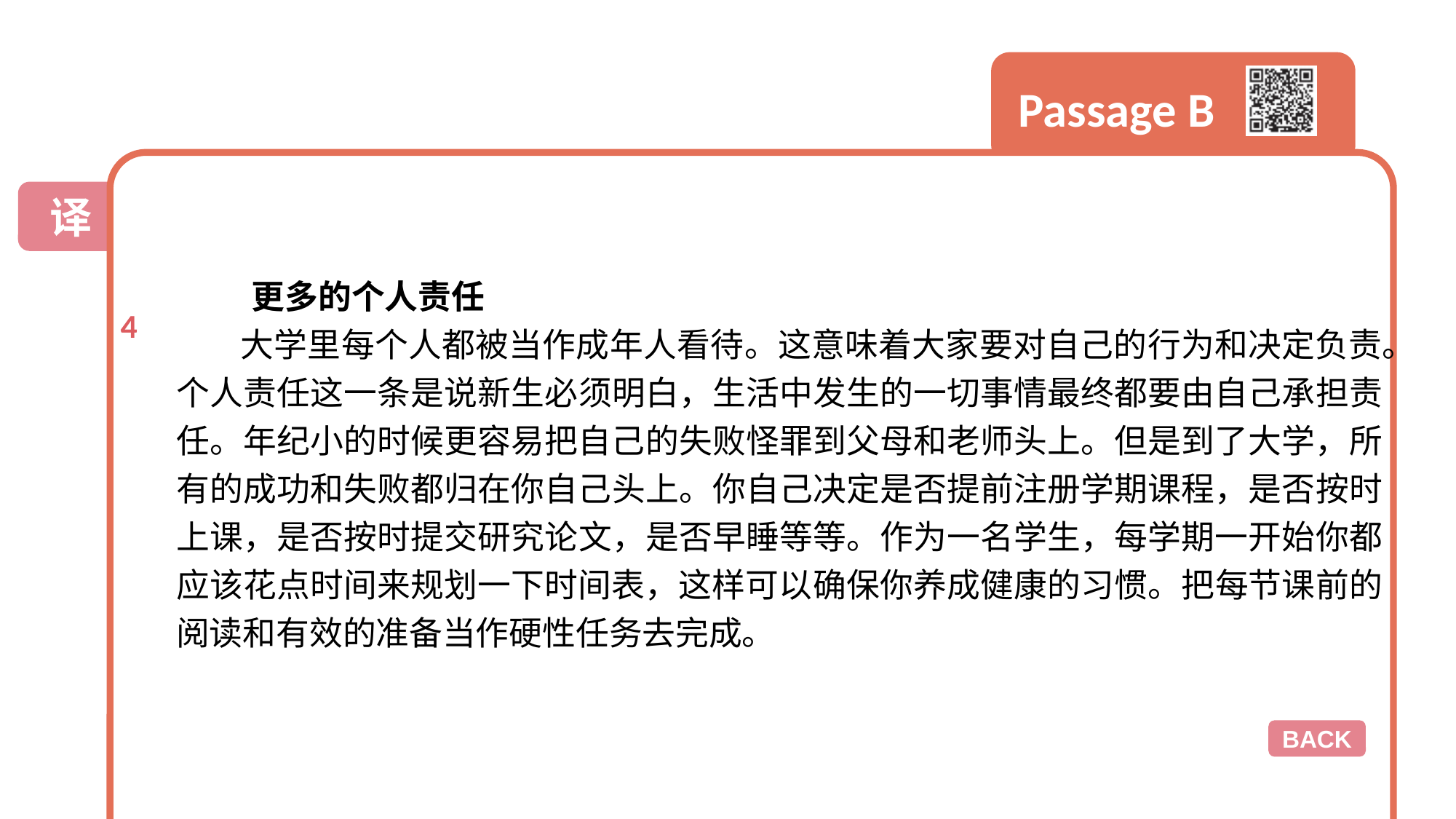

更多的个人责任
大学里每个人都被当作成年人看待。这意味着大家要对自己的行为和决定负责。个人责任这一条是说新生必须明白，生活中发生的一切事情最终都要由自己承担责任。年纪小的时候更容易把自己的失败怪罪到父母和老师头上。但是到了大学，所有的成功和失败都归在你自己头上。你自己决定是否提前注册学期课程，是否按时上课，是否按时提交研究论文，是否早睡等等。作为一名学生，每学期一开始你都应该花点时间来规划一下时间表，这样可以确保你养成健康的习惯。把每节课前的阅读和有效的准备当作硬性任务去完成。

4

BACK